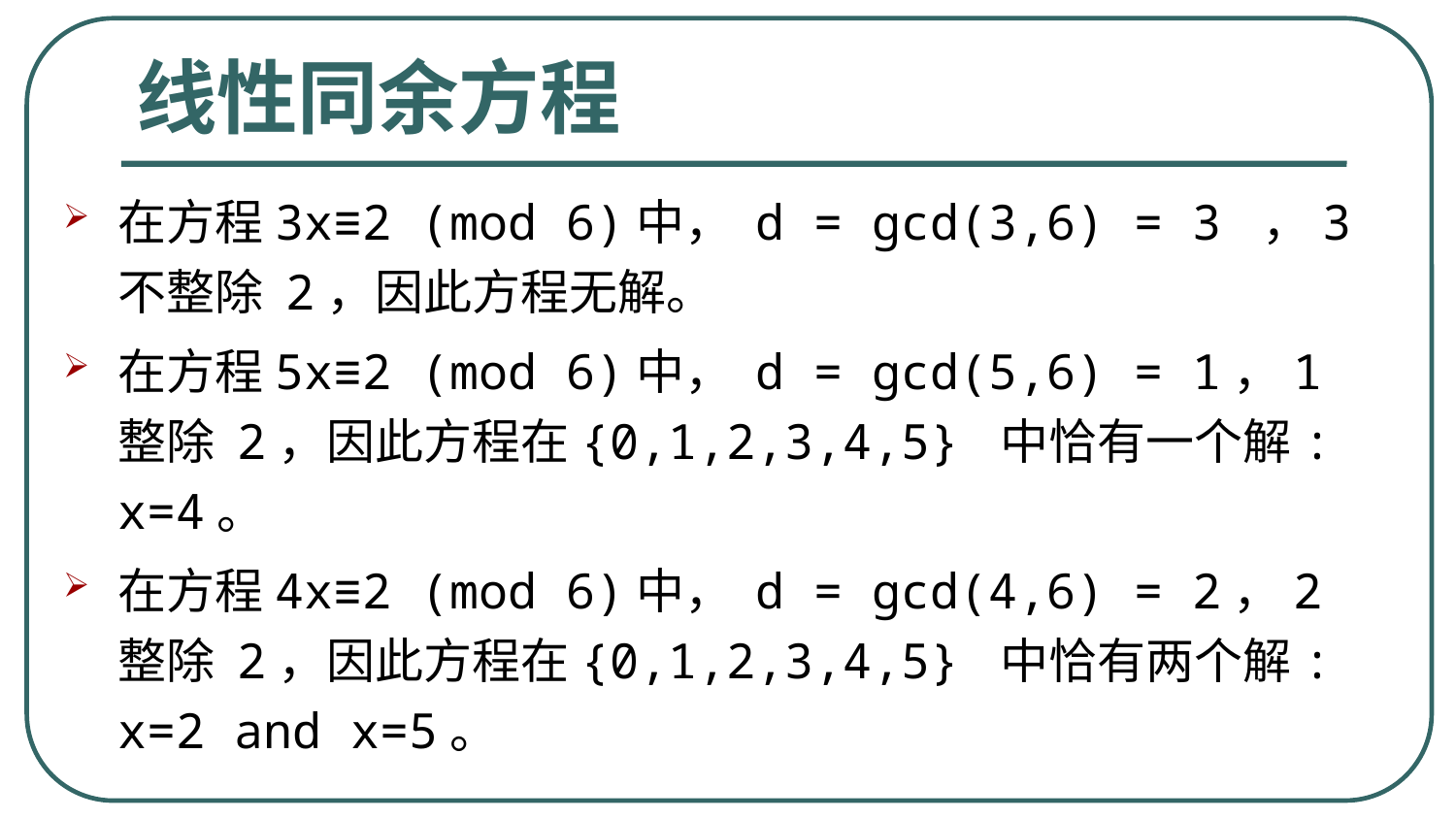

# 线性同余方程
在方程3x≡2 (mod 6)中， d = gcd(3,6) = 3 ，3 不整除 2，因此方程无解。
在方程5x≡2 (mod 6)中， d = gcd(5,6) = 1，1 整除 2，因此方程在{0,1,2,3,4,5} 中恰有一个解: x=4。
在方程4x≡2 (mod 6)中， d = gcd(4,6) = 2，2 整除 2，因此方程在{0,1,2,3,4,5} 中恰有两个解: x=2 and x=5。